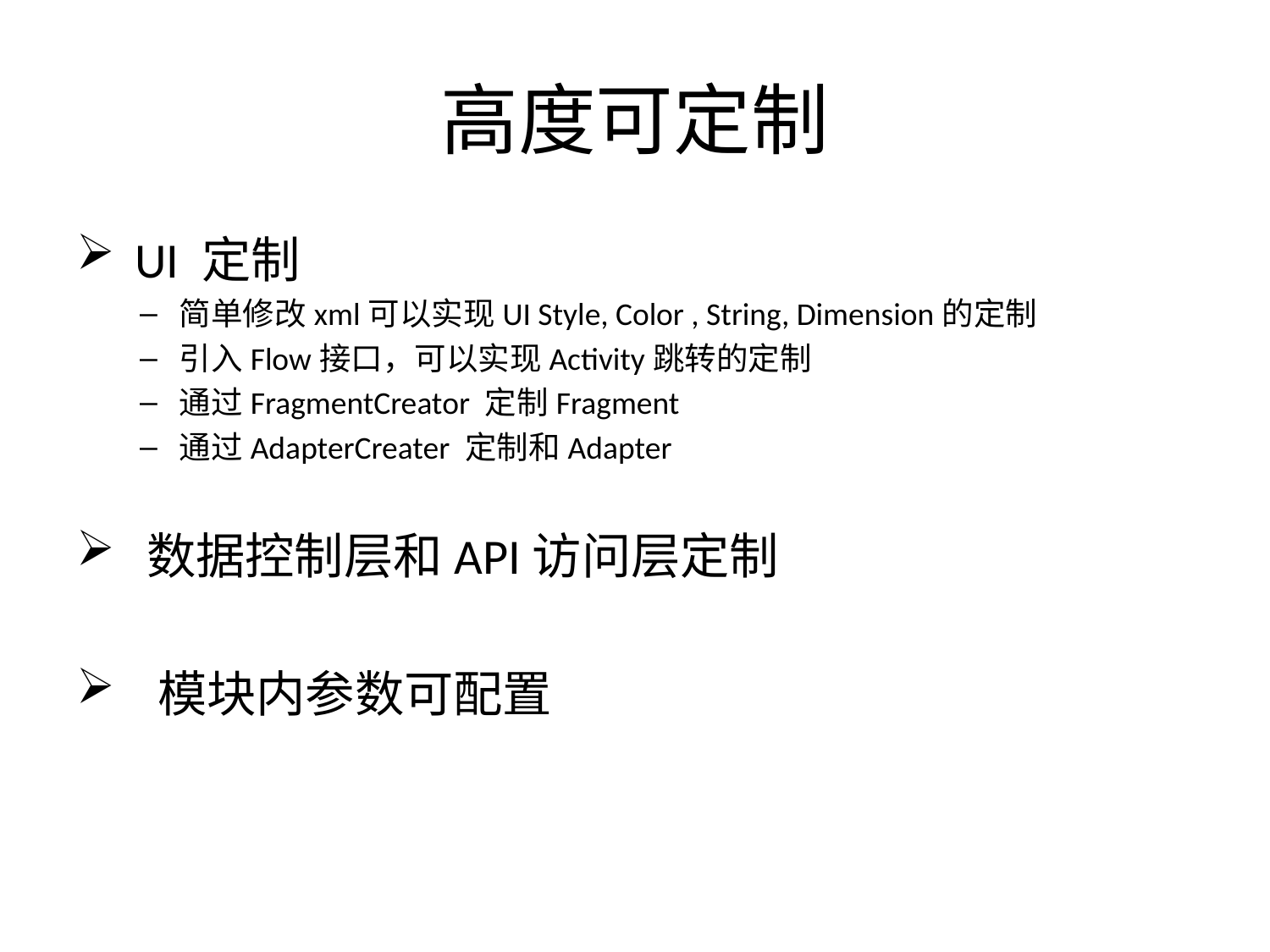

# 高度可定制
 UI 定制
简单修改xml可以实现UI Style, Color , String, Dimension的定制
引入Flow接口，可以实现Activity跳转的定制
通过FragmentCreator 定制Fragment
通过AdapterCreater 定制和Adapter

 数据控制层和API访问层定制

  模块内参数可配置